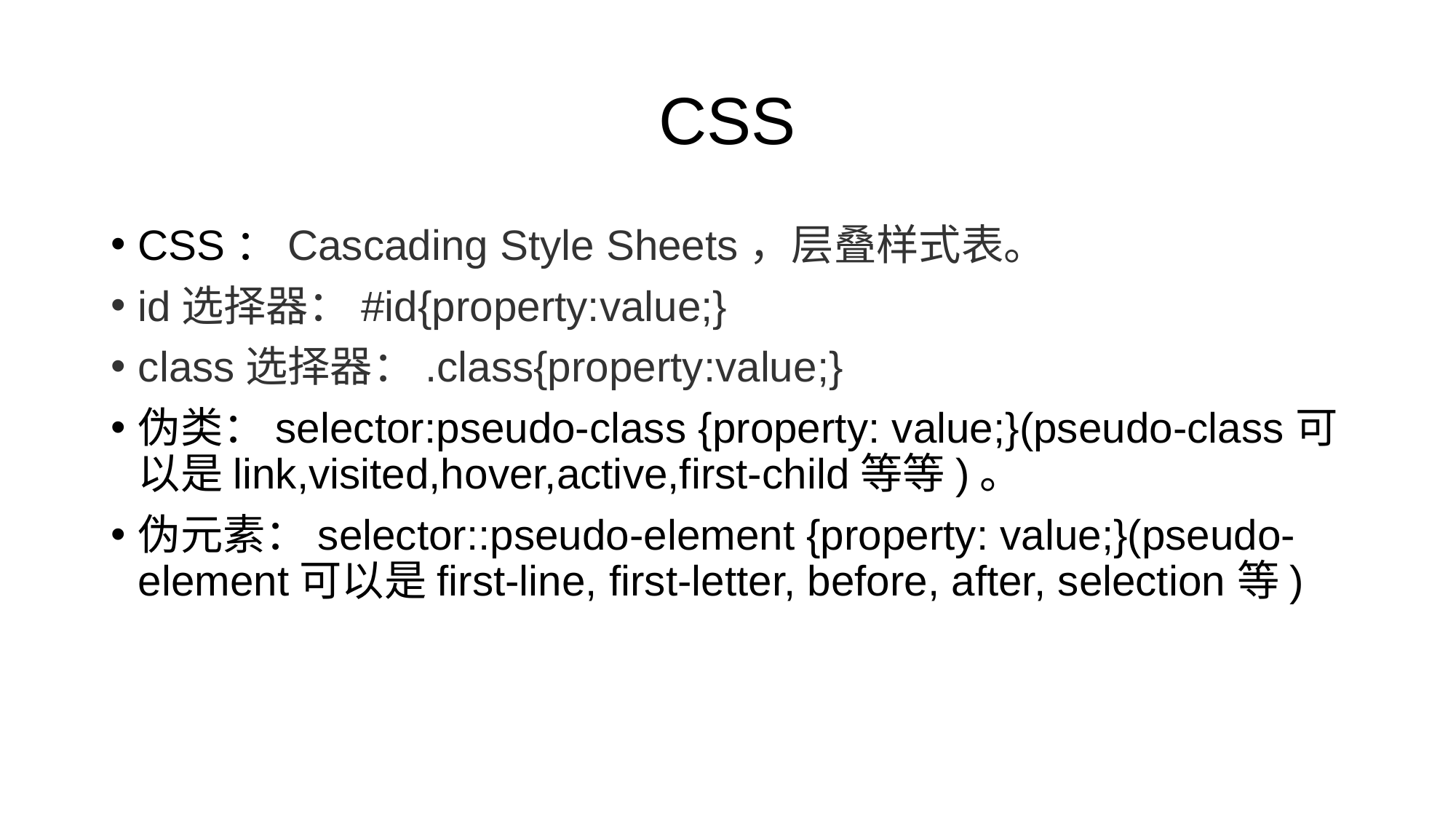

# CSS
CSS：Cascading Style Sheets，层叠样式表。
id选择器：#id{property:value;}
class选择器：.class{property:value;}
伪类：selector:pseudo-class {property: value;}(pseudo-class可以是link,visited,hover,active,first-child等等)。
伪元素：selector::pseudo-element {property: value;}(pseudo-element可以是first-line, first-letter, before, after, selection等)